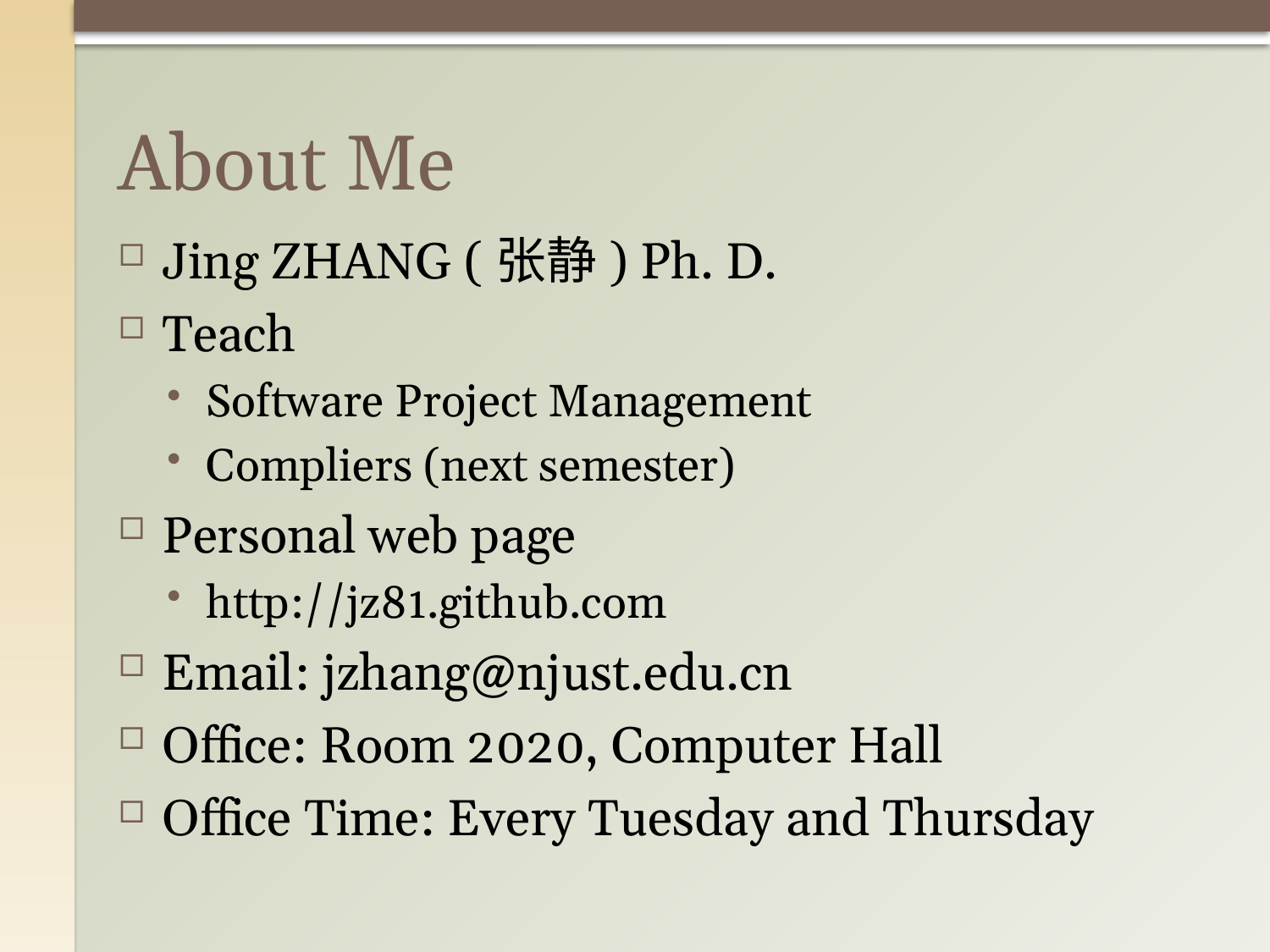

# About Me
Jing ZHANG (张静) Ph. D.
Teach
Software Project Management
Compliers (next semester)
Personal web page
http://jz81.github.com
Email: jzhang@njust.edu.cn
Office: Room 2020, Computer Hall
Office Time: Every Tuesday and Thursday